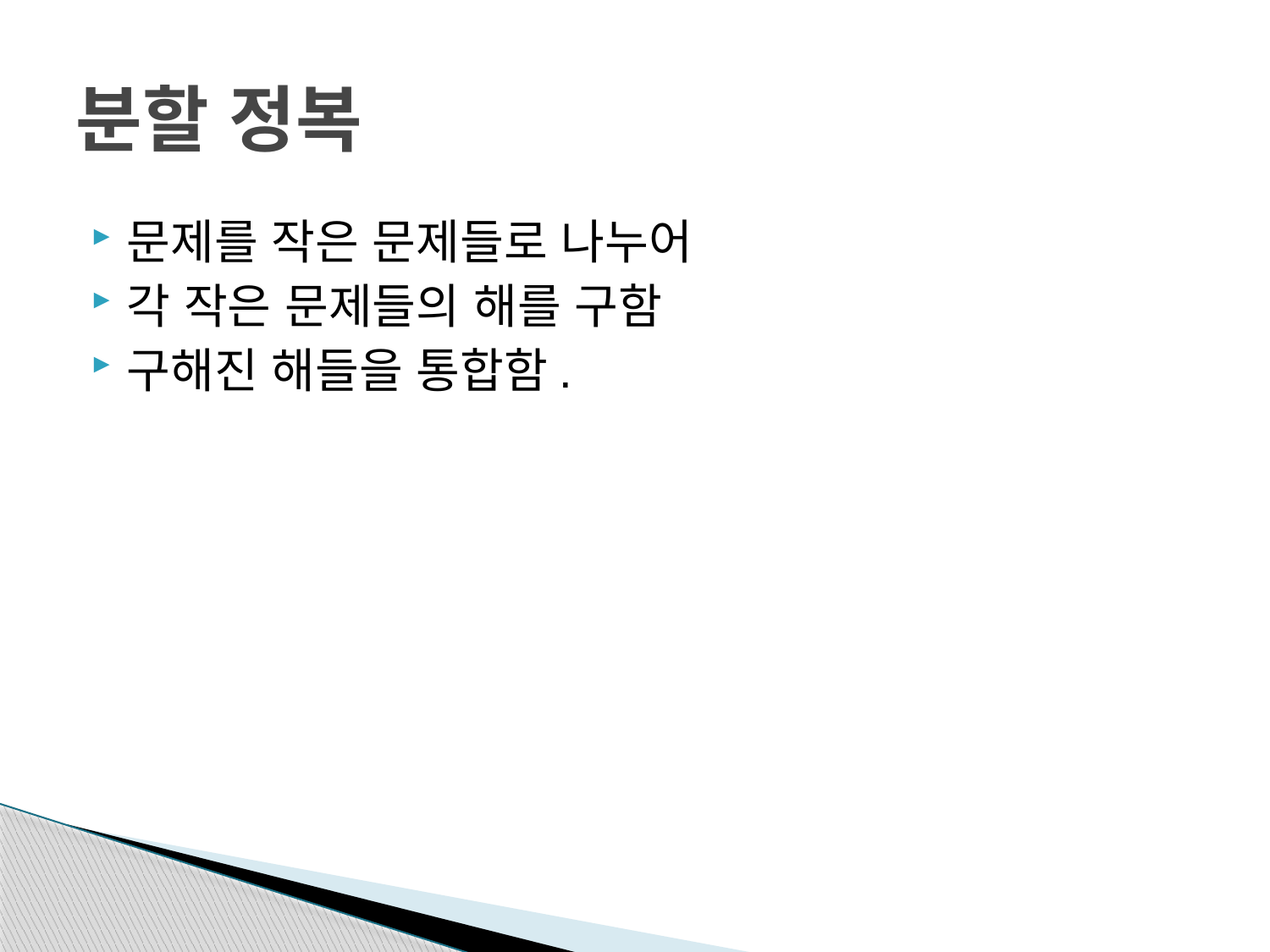

# 분할 정복
문제를 작은 문제들로 나누어
각 작은 문제들의 해를 구함
구해진 해들을 통합함.